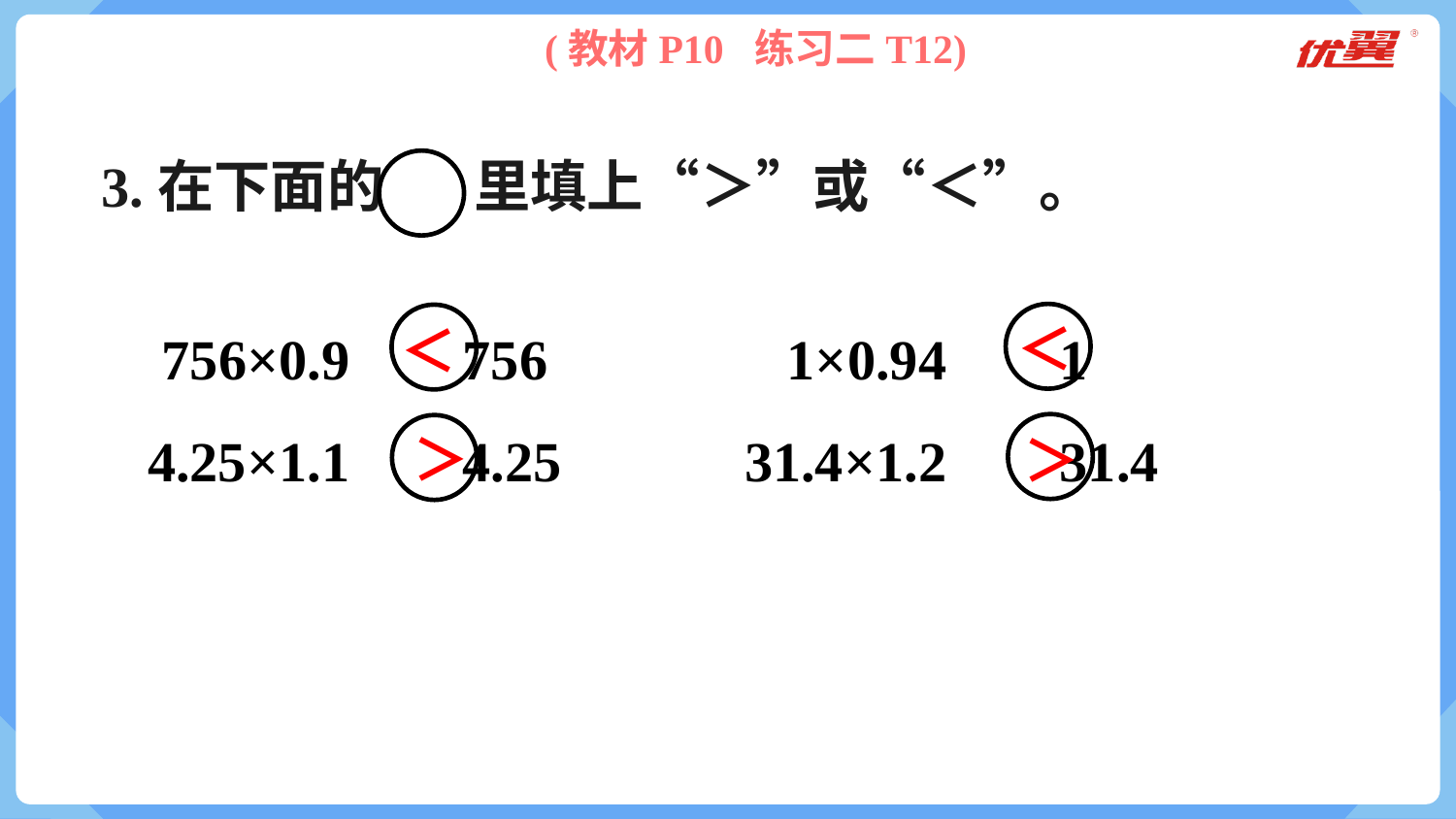

(教材P10  练习二T12)
3.在下面的       里填上“＞”或“＜”。

 756×0.9        756                 1×0.94        1
4.25×1.1        4.25             31.4×1.2        31.4

＜
＜
＞
＞